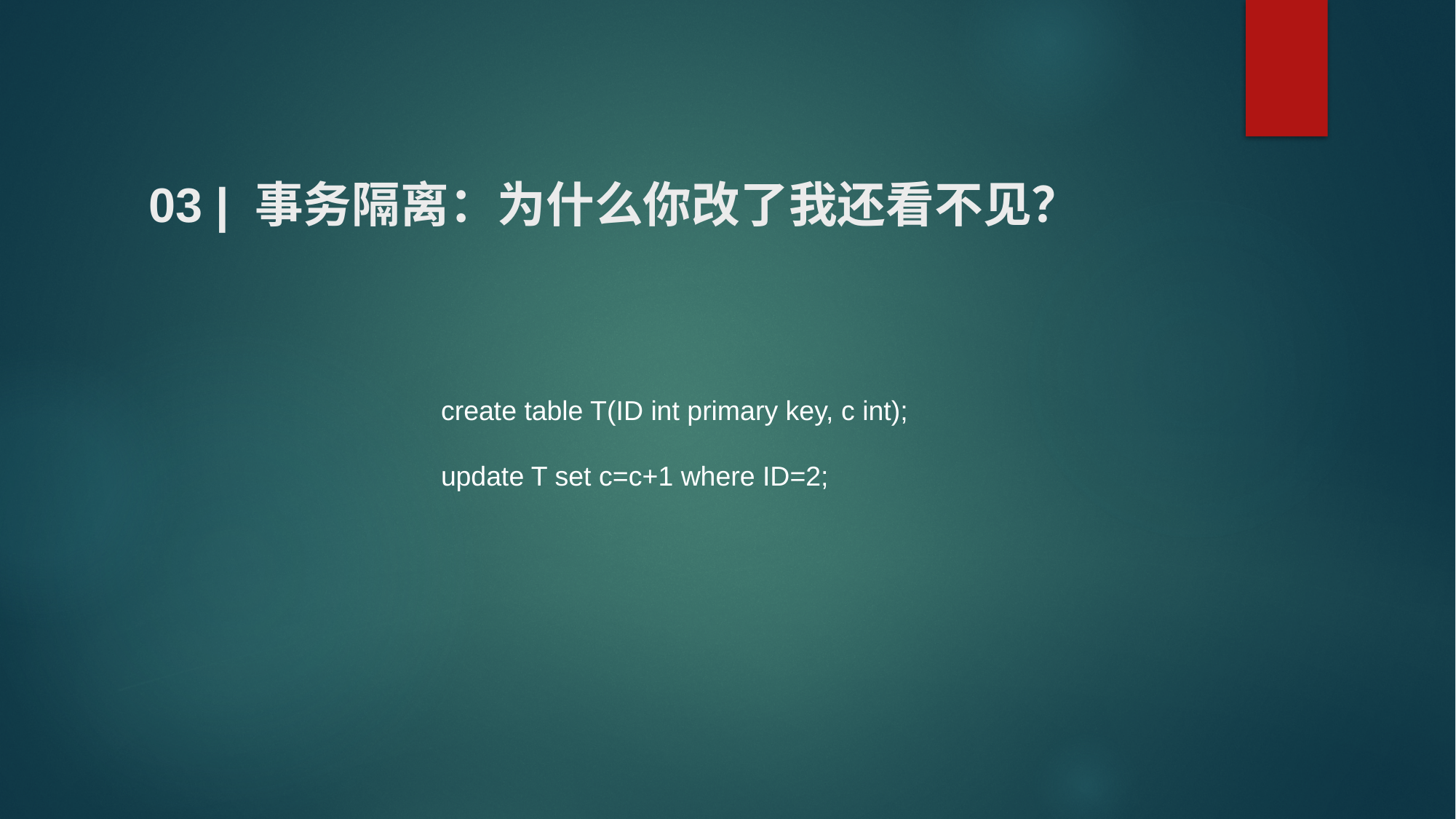

# 03 | 事务隔离：为什么你改了我还看不见？
create table T(ID int primary key, c int);

update T set c=c+1 where ID=2;